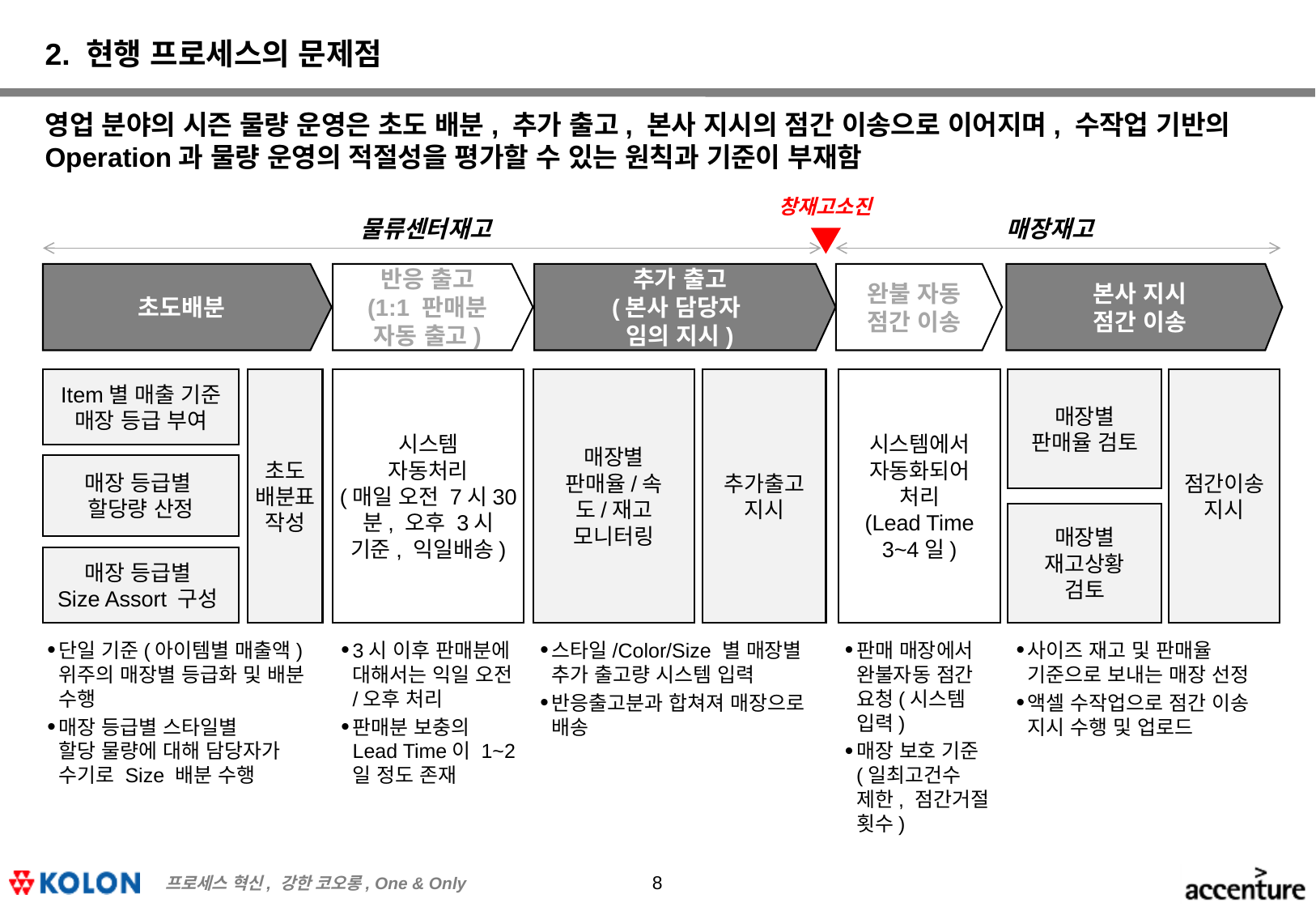

# 2. 현행 프로세스의 문제점
영업 분야의 시즌 물량 운영은 초도 배분, 추가 출고, 본사 지시의 점간 이송으로 이어지며, 수작업 기반의 Operation과 물량 운영의 적절성을 평가할 수 있는 원칙과 기준이 부재함
창재고소진
물류센터재고
매장재고

초도배분
반응 출고
(1:1 판매분
자동 출고)
추가 출고
(본사 담당자
임의 지시)
완불 자동
점간 이송
본사 지시
점간 이송
Item별 매출 기준 매장 등급 부여
초도
배분표
작성
시스템
자동처리
(매일 오전 7시30분, 오후 3시
기준, 익일배송)
추가출고 지시
시스템에서
자동화되어
처리
(Lead Time
3~4일)
점간이송
지시
매장별
판매율/속도/재고
모니터링
매장별
판매율 검토
매장 등급별
할당량 산정
매장별
재고상황
검토
매장 등급별
Size Assort 구성
단일 기준(아이템별 매출액) 위주의 매장별 등급화 및 배분 수행
매장 등급별 스타일별
할당 물량에 대해 담당자가 수기로 Size 배분 수행
3시 이후 판매분에 대해서는 익일 오전/오후 처리
판매분 보충의 Lead Time이 1~2일 정도 존재
스타일/Color/Size 별 매장별 추가 출고량 시스템 입력
반응출고분과 합쳐져 매장으로 배송
판매 매장에서 완불자동 점간 요청(시스템 입력)
매장 보호 기준 (일최고건수 제한, 점간거절 횟수)
사이즈 재고 및 판매율 기준으로 보내는 매장 선정
액셀 수작업으로 점간 이송 지시 수행 및 업로드